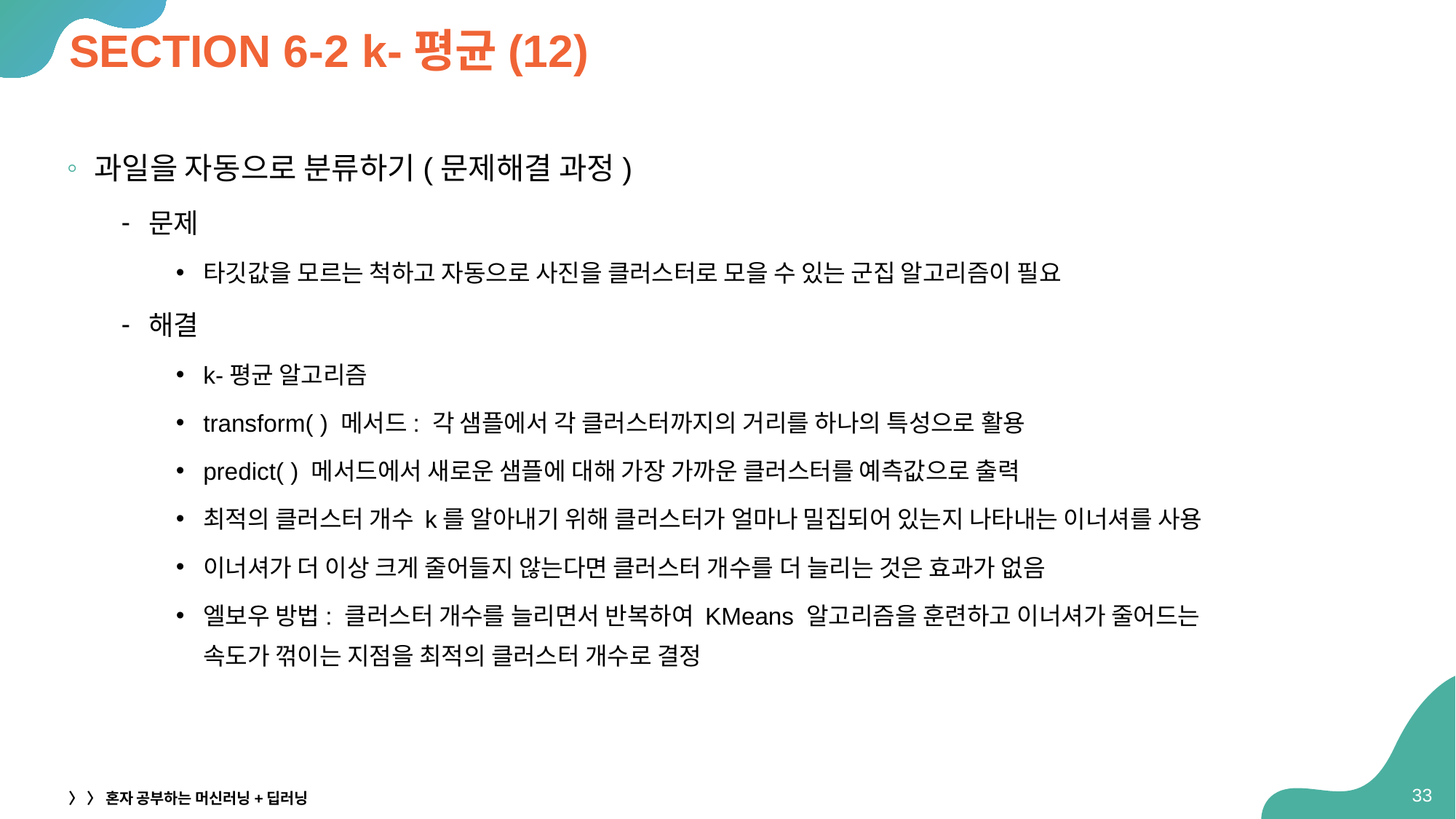

# SECTION 6-2 k-평균(12)
과일을 자동으로 분류하기(문제해결 과정)
문제
타깃값을 모르는 척하고 자동으로 사진을 클러스터로 모을 수 있는 군집 알고리즘이 필요
해결
k-평균 알고리즘
transform( ) 메서드: 각 샘플에서 각 클러스터까지의 거리를 하나의 특성으로 활용
predict( ) 메서드에서 새로운 샘플에 대해 가장 가까운 클러스터를 예측값으로 출력
최적의 클러스터 개수 k를 알아내기 위해 클러스터가 얼마나 밀집되어 있는지 나타내는 이너셔를 사용
이너셔가 더 이상 크게 줄어들지 않는다면 클러스터 개수를 더 늘리는 것은 효과가 없음
엘보우 방법: 클러스터 개수를 늘리면서 반복하여 KMeans 알고리즘을 훈련하고 이너셔가 줄어드는
속도가 꺾이는 지점을 최적의 클러스터 개수로 결정
33
〉 〉 혼자 공부하는 머신러닝+딥러닝